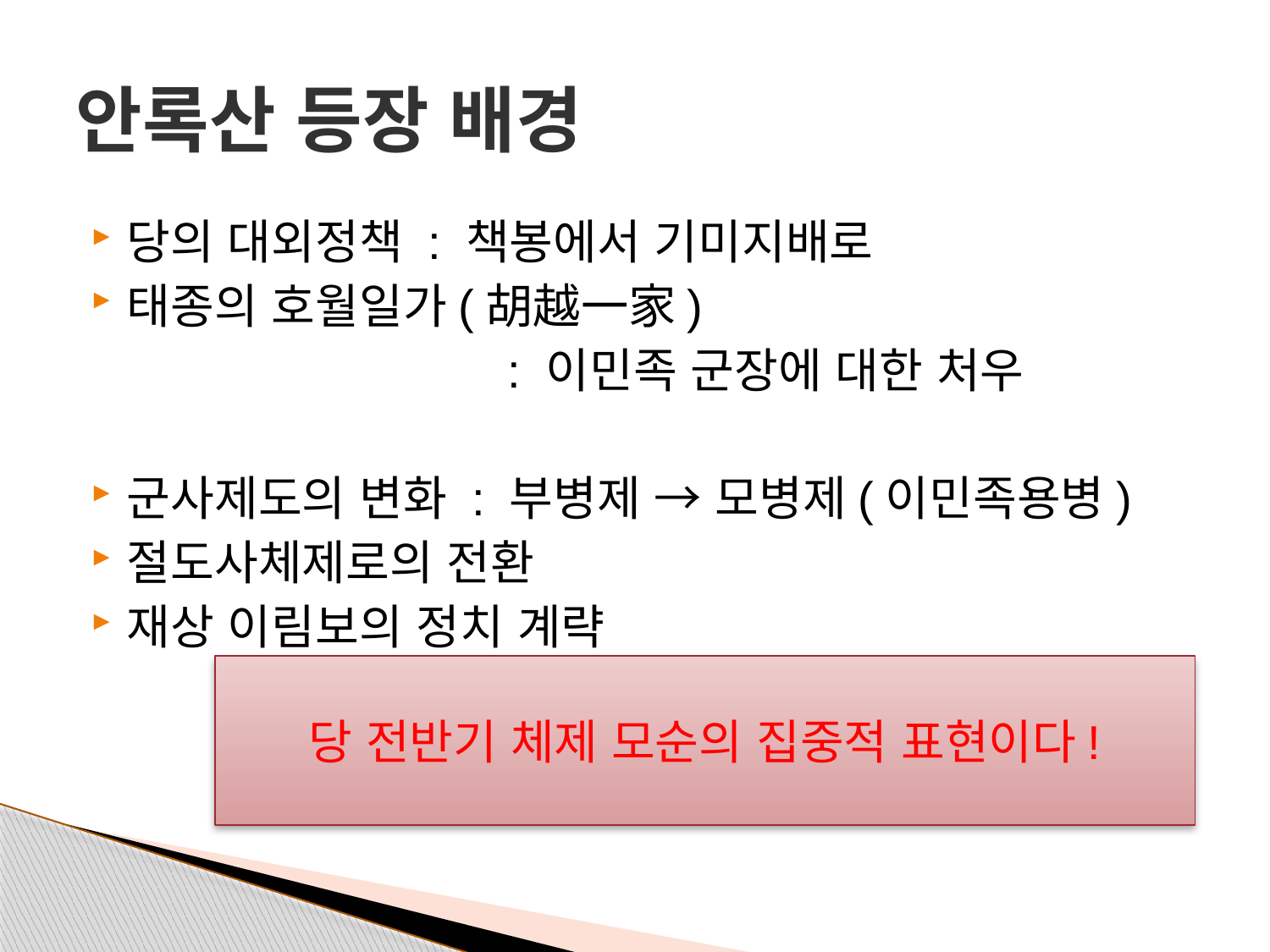

# 안록산 등장 배경
당의 대외정책 : 책봉에서 기미지배로
태종의 호월일가(胡越一家)
             		: 이민족 군장에 대한 처우

군사제도의 변화 : 부병제 → 모병제(이민족용병)
절도사체제로의 전환
재상 이림보의 정치 계략
당 전반기 체제 모순의 집중적 표현이다!